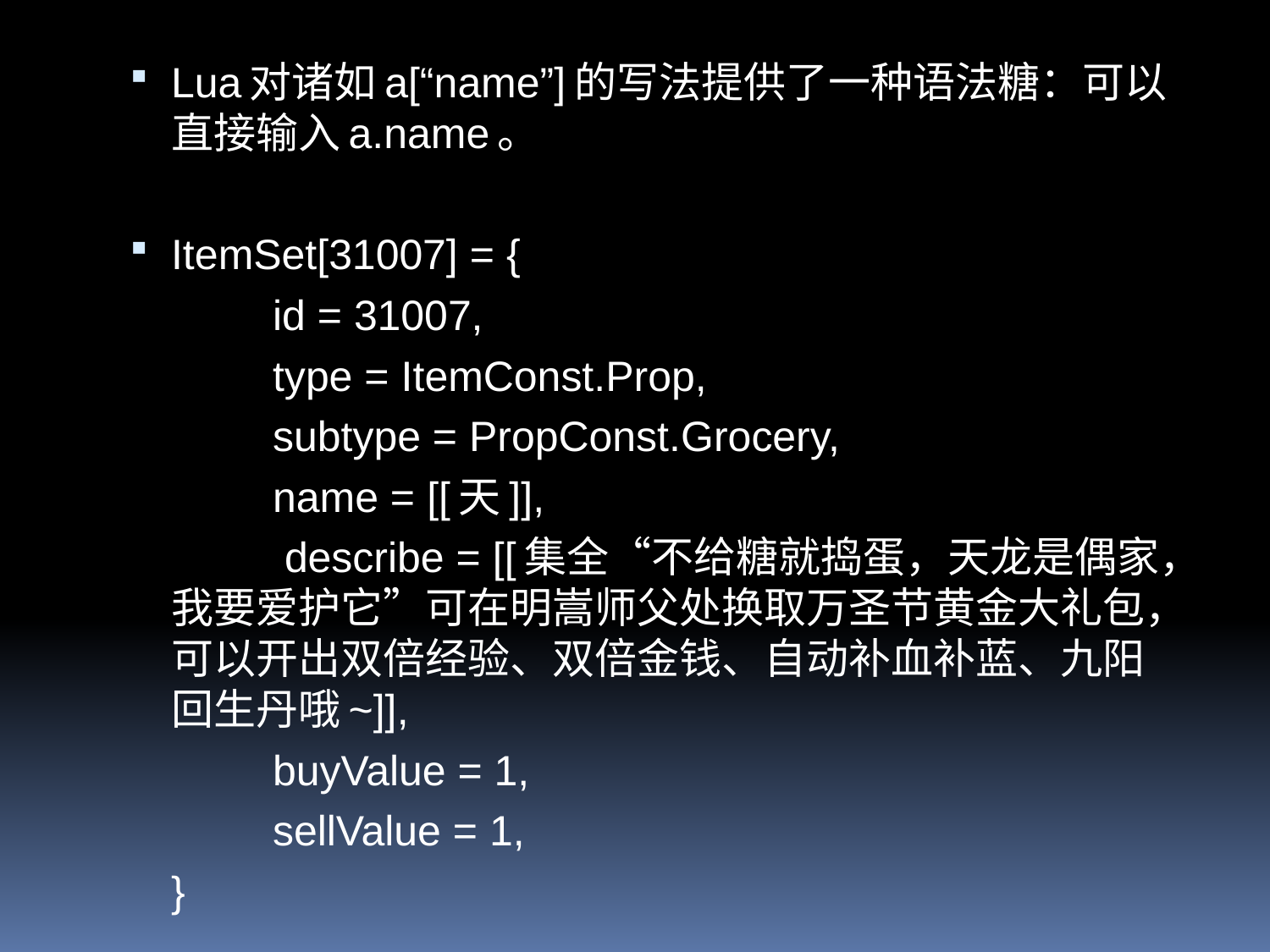

Lua对诸如a[“name”]的写法提供了一种语法糖：可以直接输入a.name。

ItemSet[31007] = {
		id = 31007,
		type = ItemConst.Prop,
		subtype = PropConst.Grocery,
		name = [[天]],
		 describe = [[集全“不给糖就捣蛋，天龙是偶家，我要爱护它”可在明嵩师父处换取万圣节黄金大礼包，可以开出双倍经验、双倍金钱、自动补血补蓝、九阳回生丹哦~]],
		buyValue = 1,
		sellValue = 1,
	}